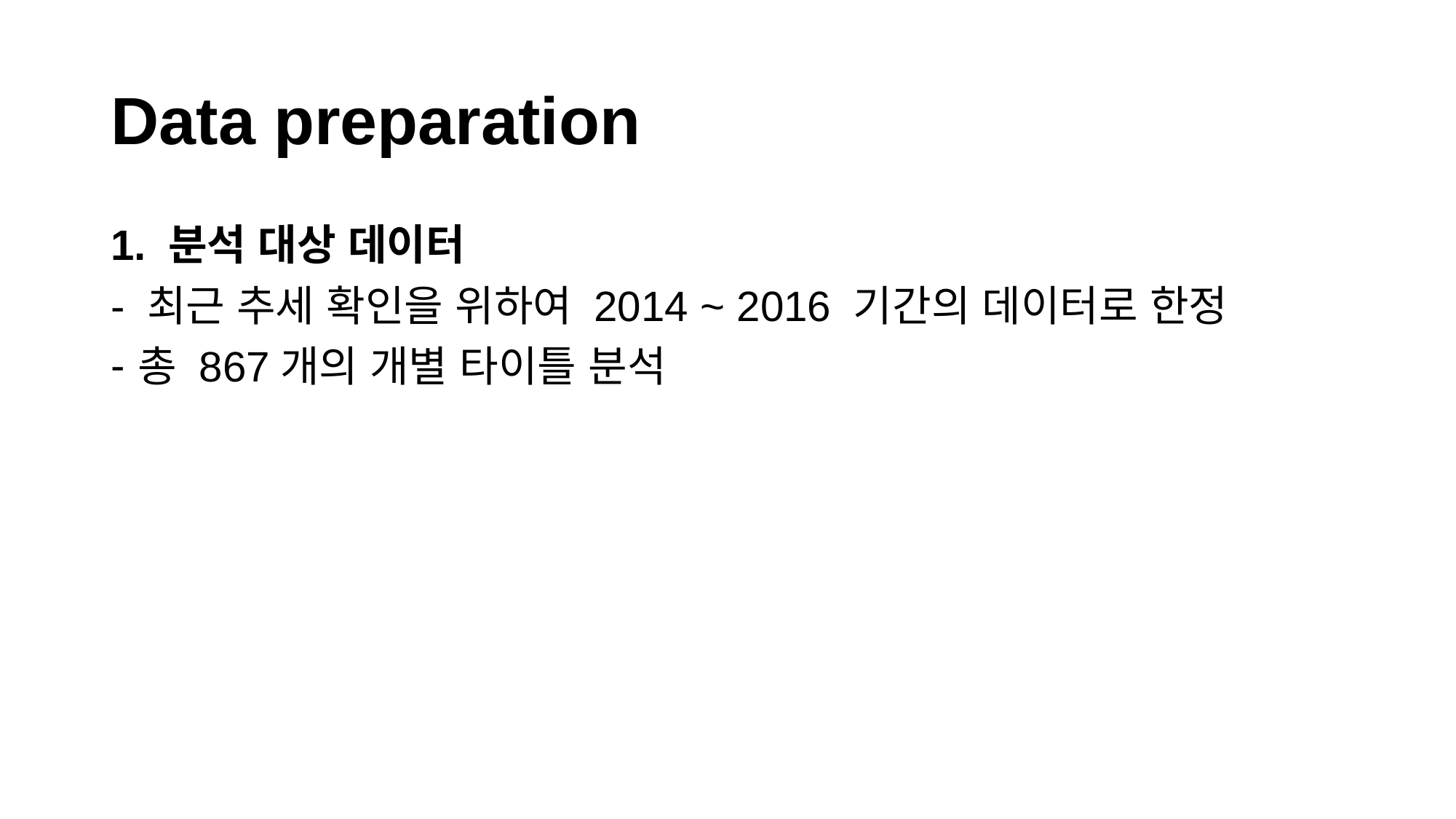

# Data preparation
1. 분석 대상 데이터
- 최근 추세 확인을 위하여 2014 ~ 2016 기간의 데이터로 한정
총 867개의 개별 타이틀 분석